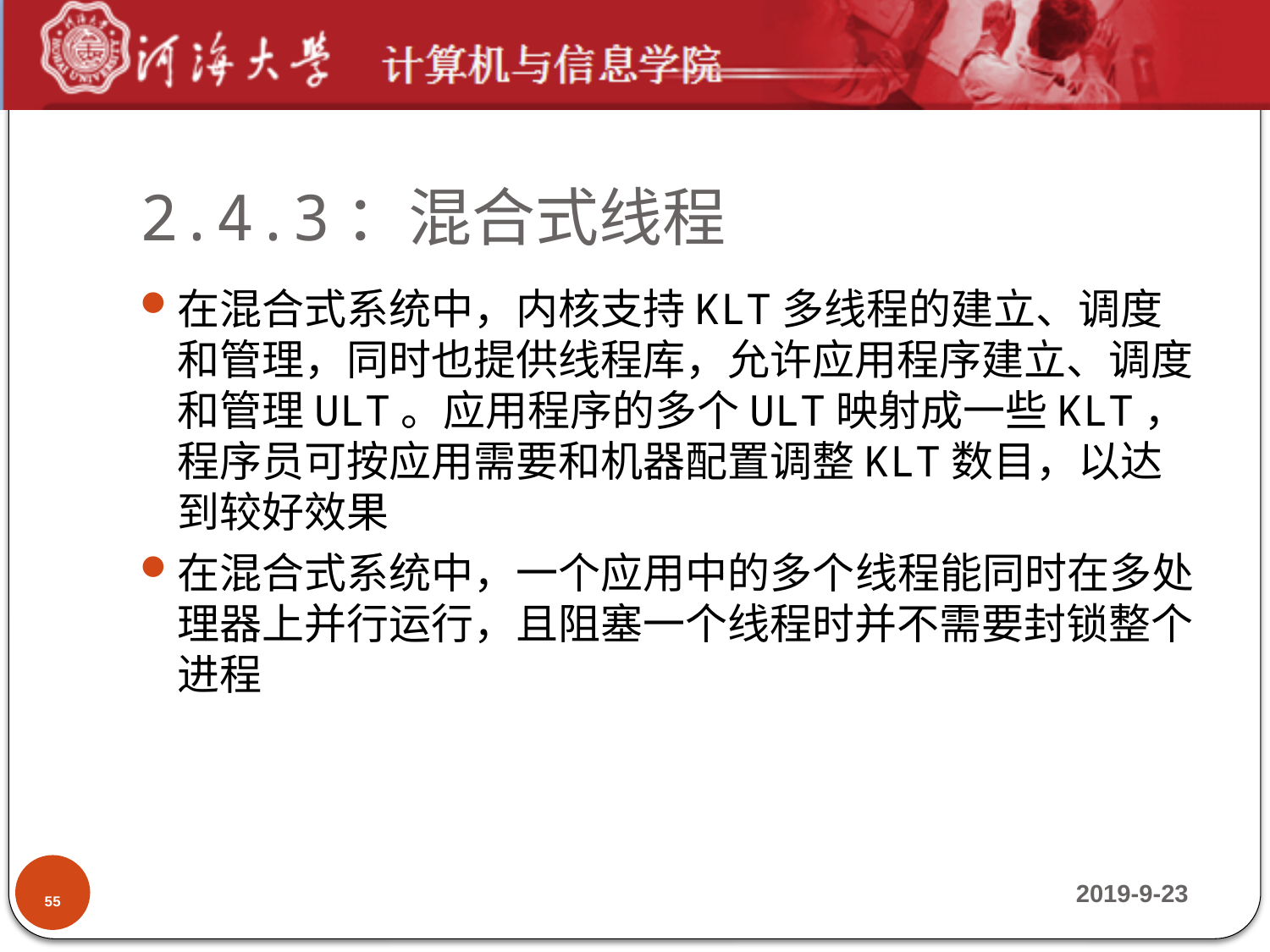

# 2.4.3：混合式线程
在混合式系统中，内核支持KLT多线程的建立、调度和管理，同时也提供线程库，允许应用程序建立、调度和管理ULT。应用程序的多个ULT映射成一些KLT，程序员可按应用需要和机器配置调整KLT数目，以达到较好效果
在混合式系统中，一个应用中的多个线程能同时在多处理器上并行运行，且阻塞一个线程时并不需要封锁整个进程

55
2019-9-23